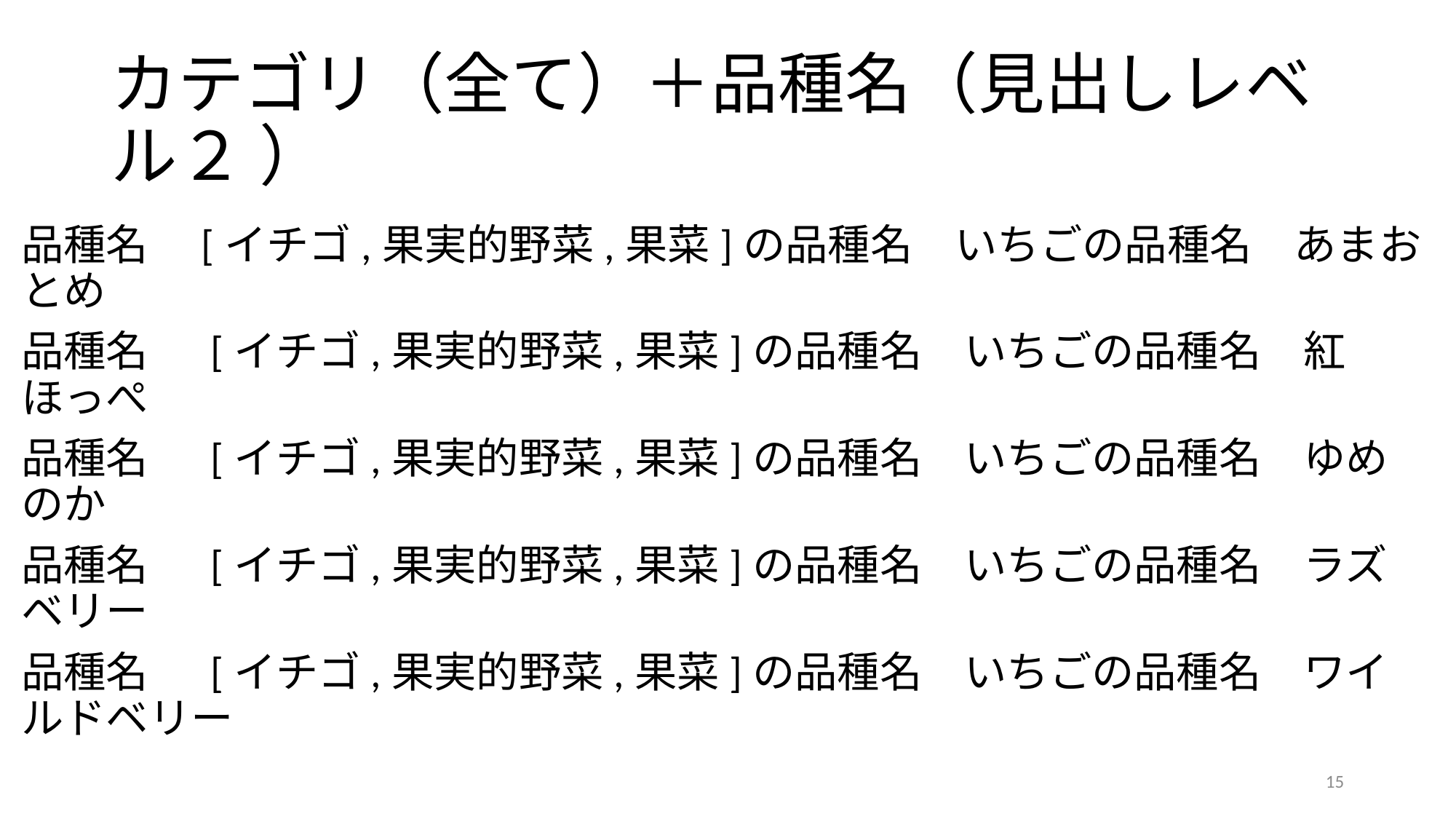

# カテゴリ（全て）＋品種名（見出しレベル２ ）
品種名　[イチゴ,果実的野菜,果菜]の品種名　いちごの品種名　あまおとめ
品種名　 [イチゴ,果実的野菜,果菜]の品種名　いちごの品種名　紅ほっぺ
品種名　 [イチゴ,果実的野菜,果菜]の品種名　いちごの品種名　ゆめのか
品種名　 [イチゴ,果実的野菜,果菜]の品種名　いちごの品種名　ラズベリー
品種名　 [イチゴ,果実的野菜,果菜]の品種名　いちごの品種名　ワイルドベリー
15